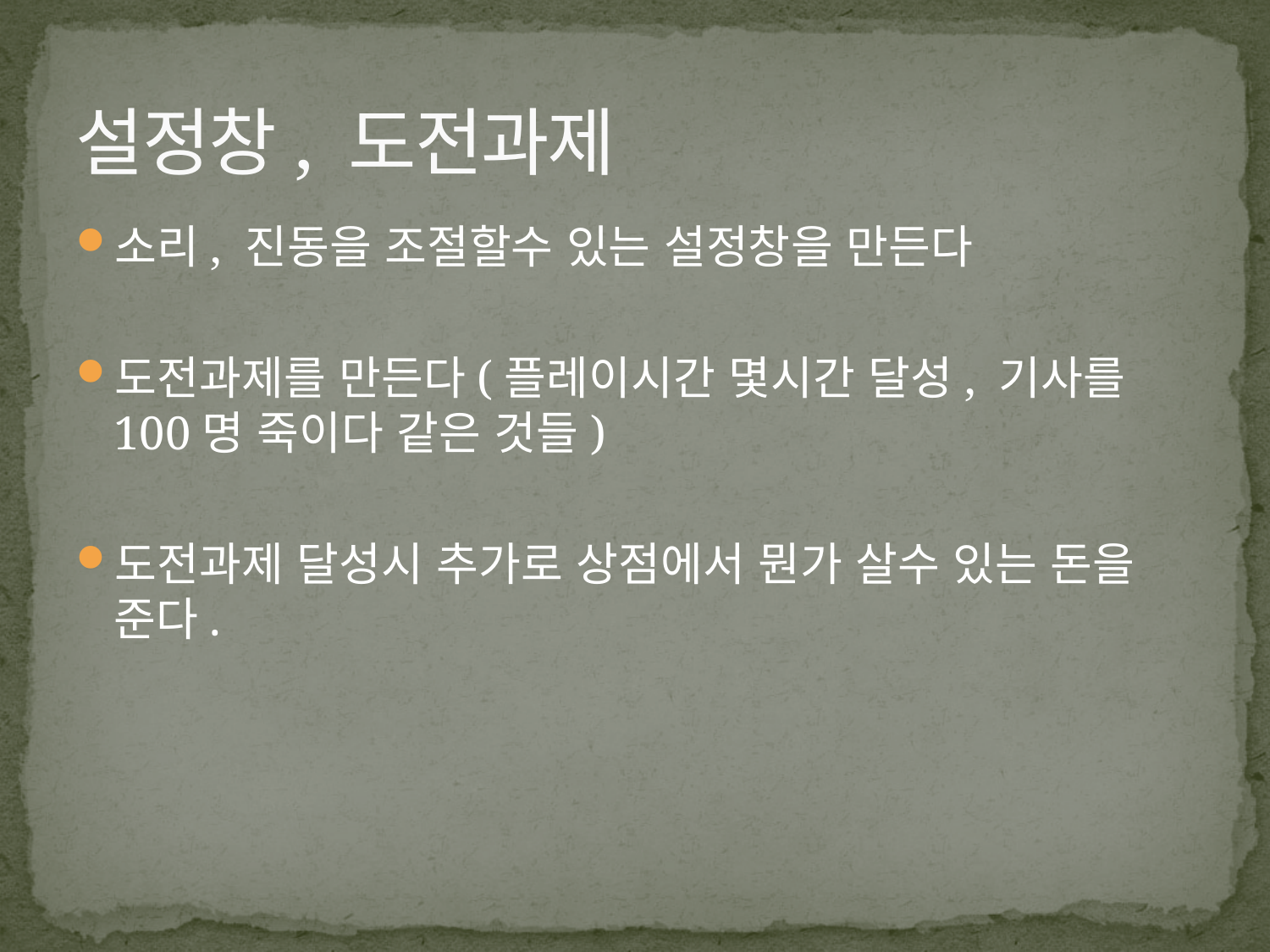

# 설정창, 도전과제
소리, 진동을 조절할수 있는 설정창을 만든다

도전과제를 만든다(플레이시간 몇시간 달성, 기사를 100명 죽이다 같은 것들)

도전과제 달성시 추가로 상점에서 뭔가 살수 있는 돈을 준다.